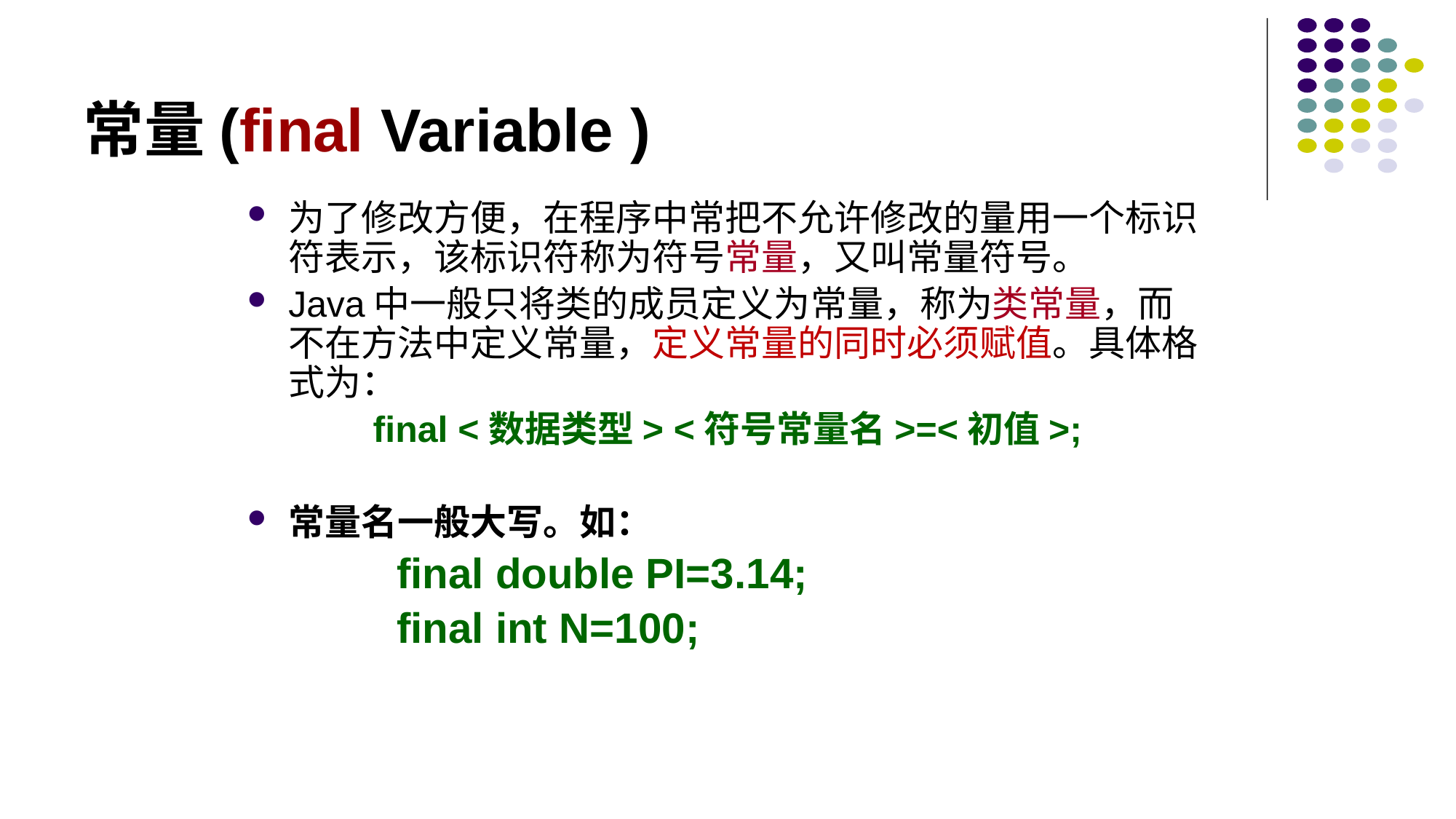

# 常量(final Variable )
为了修改方便，在程序中常把不允许修改的量用一个标识符表示，该标识符称为符号常量，又叫常量符号。
Java中一般只将类的成员定义为常量，称为类常量，而不在方法中定义常量，定义常量的同时必须赋值。具体格式为：
final <数据类型> <符号常量名>=<初值>;

常量名一般大写。如：
final double PI=3.14;
final int N=100;
12